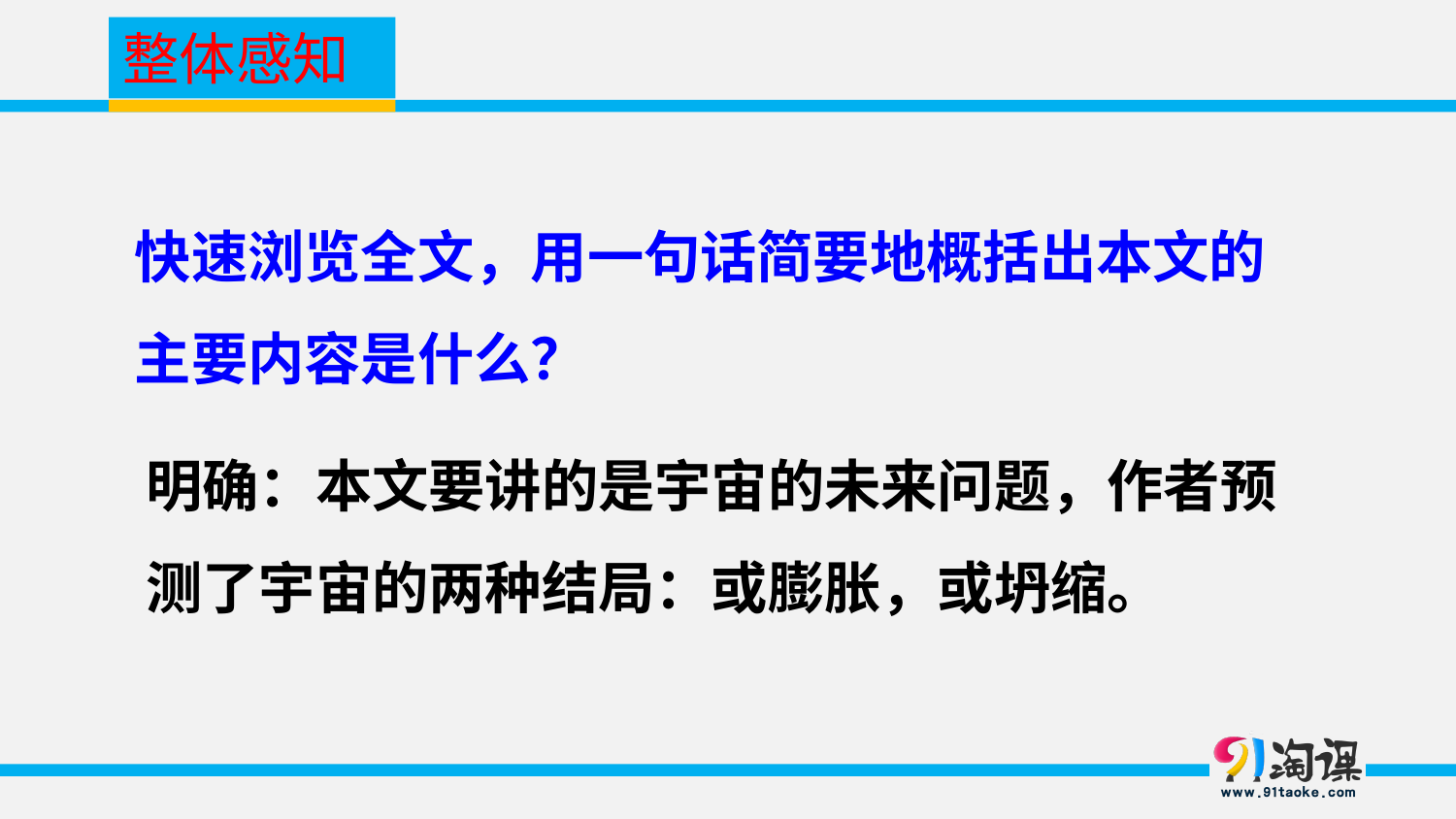

整体感知
快速浏览全文，用一句话简要地概括出本文的主要内容是什么？
明确：本文要讲的是宇宙的未来问题，作者预测了宇宙的两种结局：或膨胀，或坍缩。